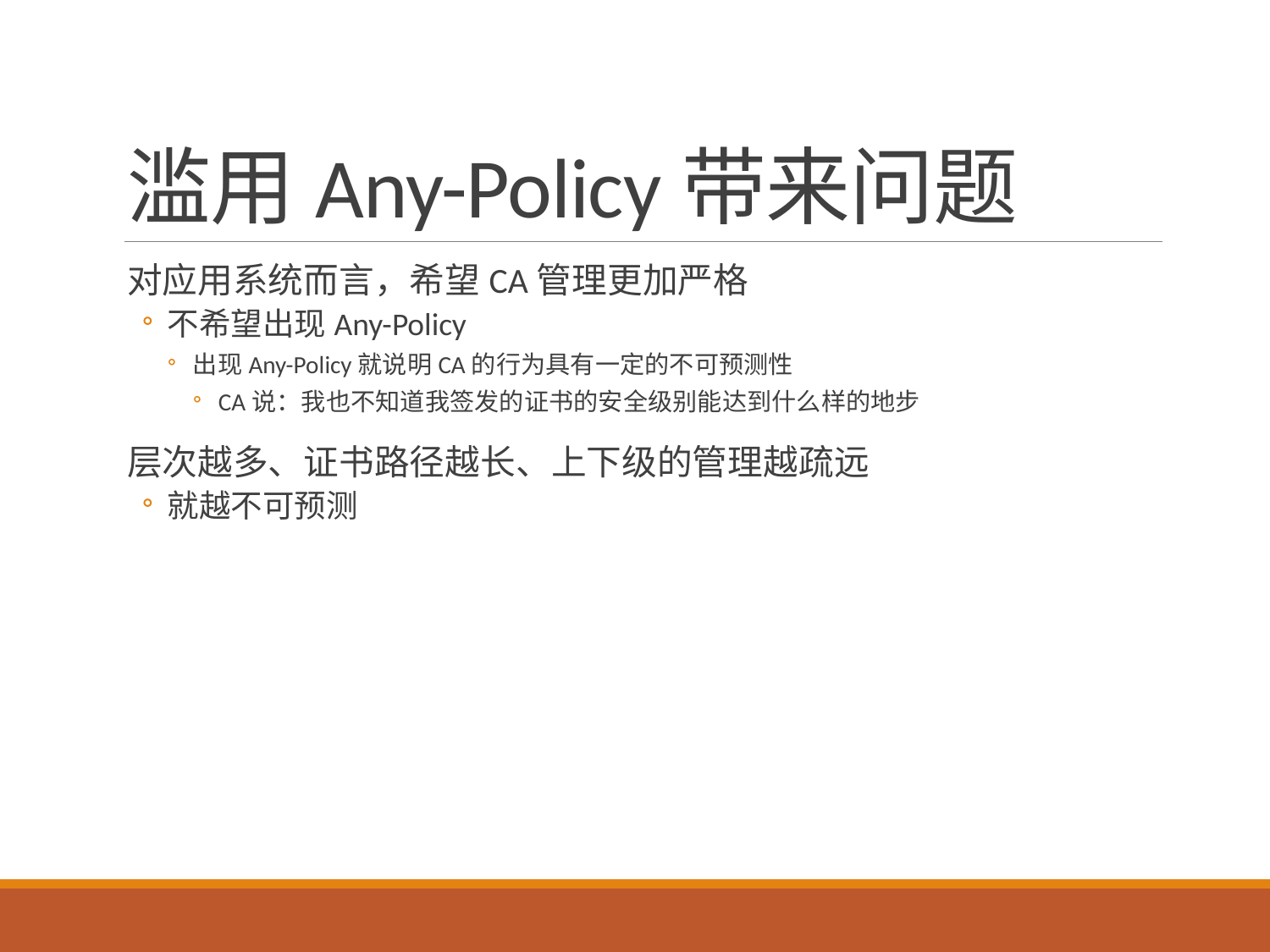

# 滥用Any-Policy带来问题
对应用系统而言，希望CA管理更加严格
不希望出现Any-Policy
出现Any-Policy就说明CA的行为具有一定的不可预测性
CA说：我也不知道我签发的证书的安全级别能达到什么样的地步
层次越多、证书路径越长、上下级的管理越疏远
就越不可预测
89